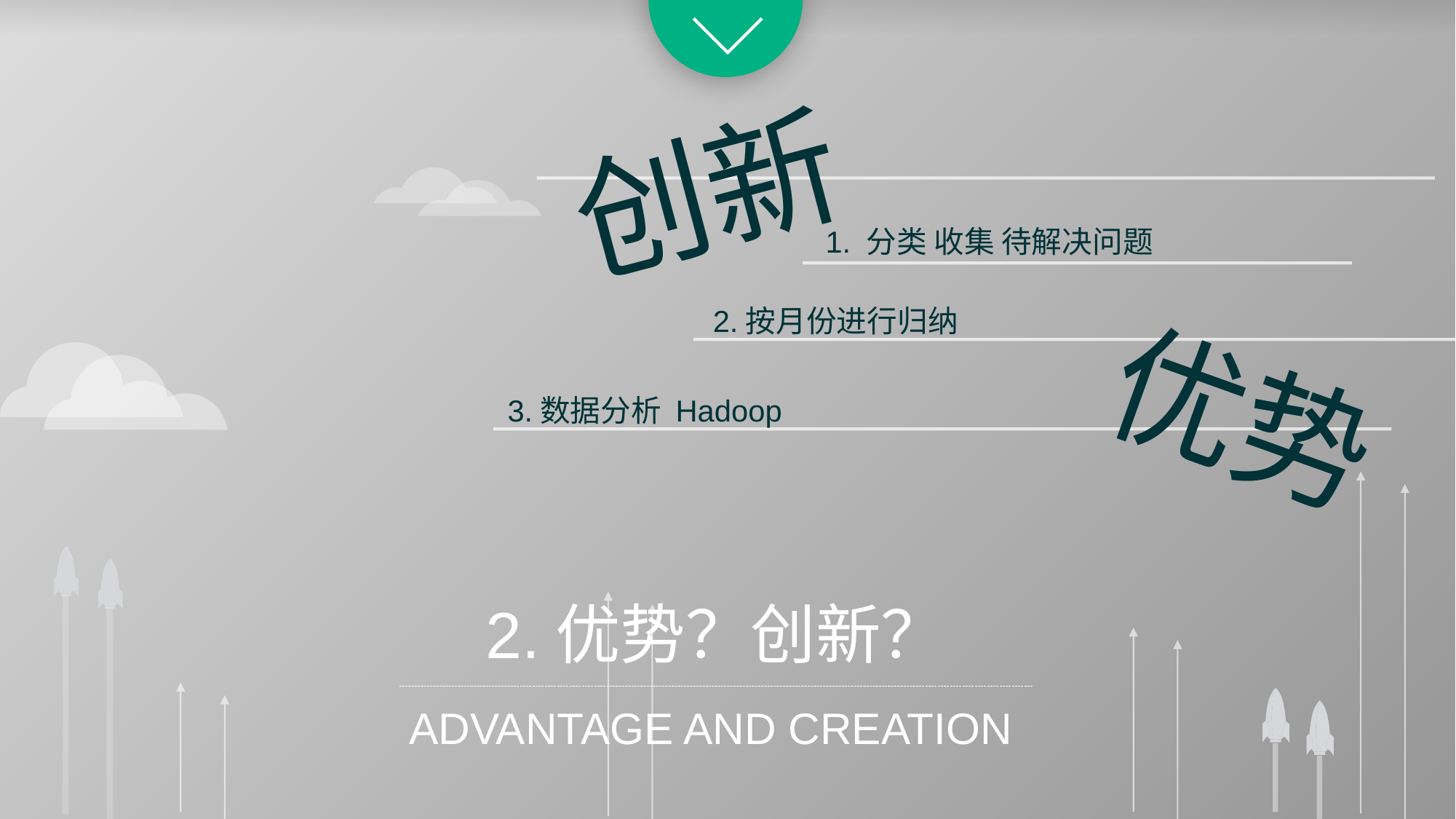

创新

1. 分类 收集 待解决问题

2.按月份进行归纳

优势

3.数据分析 Hadoop

2.优势？创新？

ADVANTAGE AND CREATION